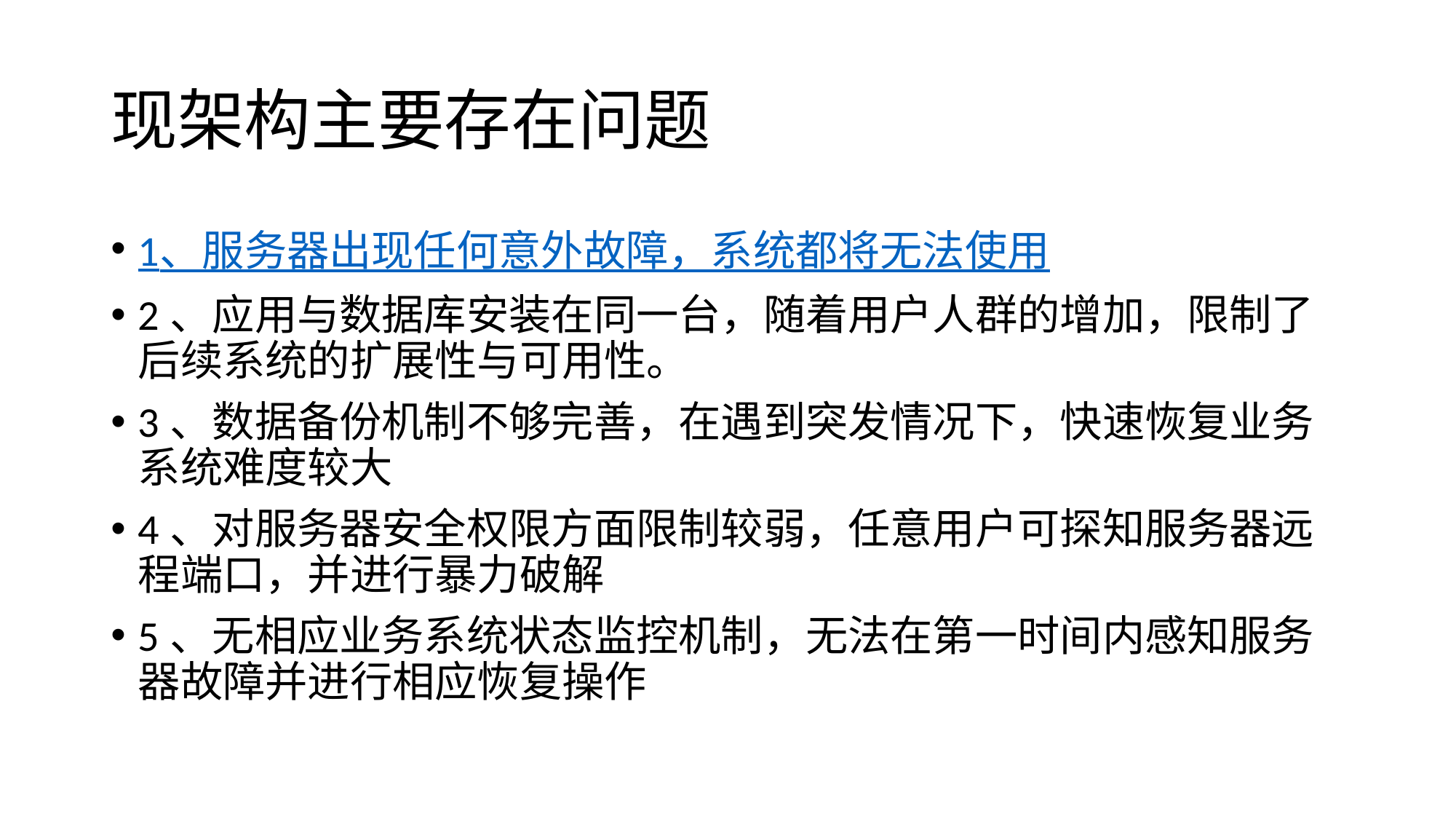

# 现架构主要存在问题
1、服务器出现任何意外故障，系统都将无法使用
2、应用与数据库安装在同一台，随着用户人群的增加，限制了后续系统的扩展性与可用性。
3、数据备份机制不够完善，在遇到突发情况下，快速恢复业务系统难度较大
4、对服务器安全权限方面限制较弱，任意用户可探知服务器远程端口，并进行暴力破解
5、无相应业务系统状态监控机制，无法在第一时间内感知服务器故障并进行相应恢复操作